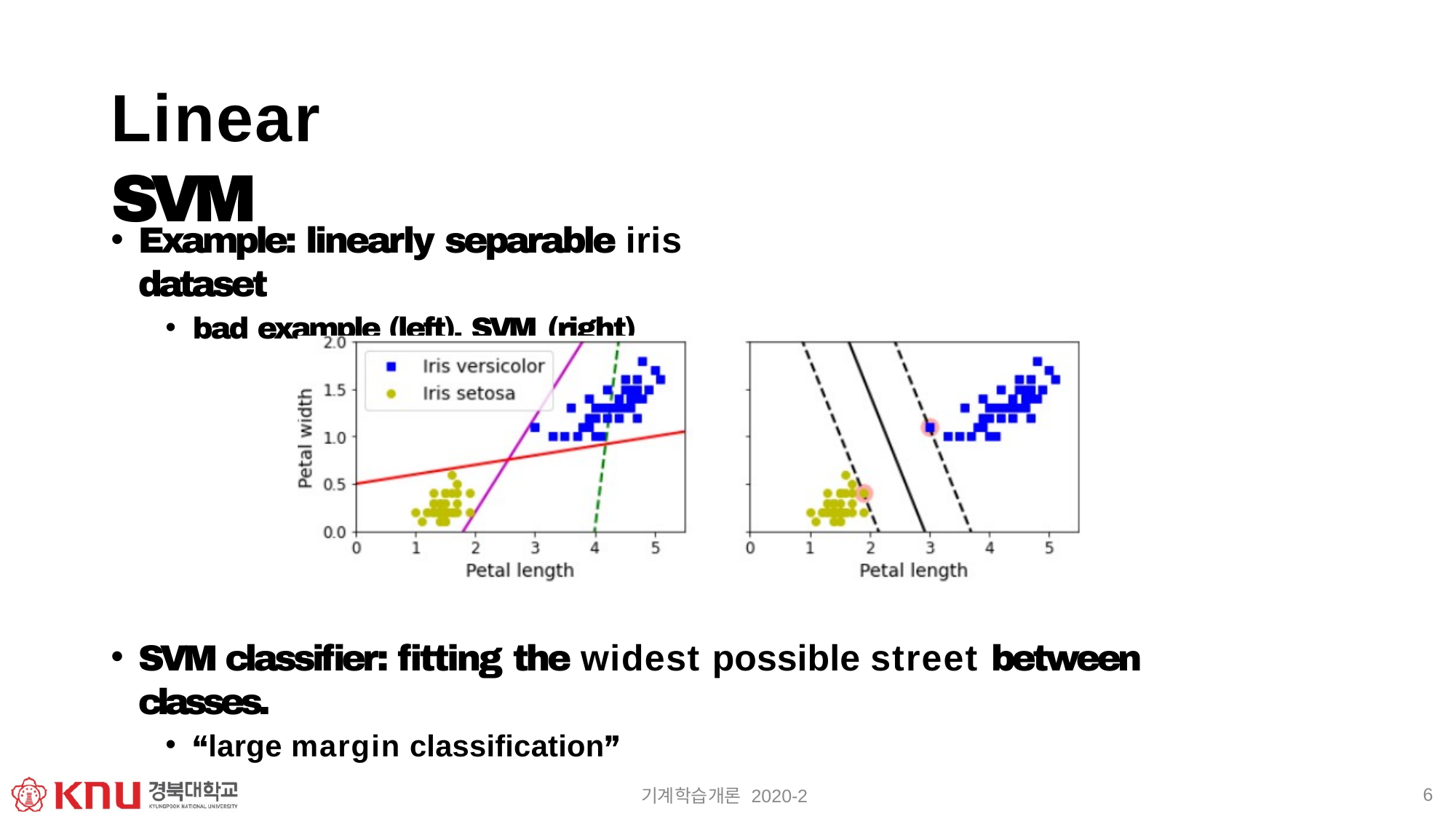

# Linear SVM
Example: linearly separable iris dataset
bad example (left), SVM (right)

SVM classifier: fitting the widest possible street between classes.
“large margin classification”
6
기계학습개론 2020-2